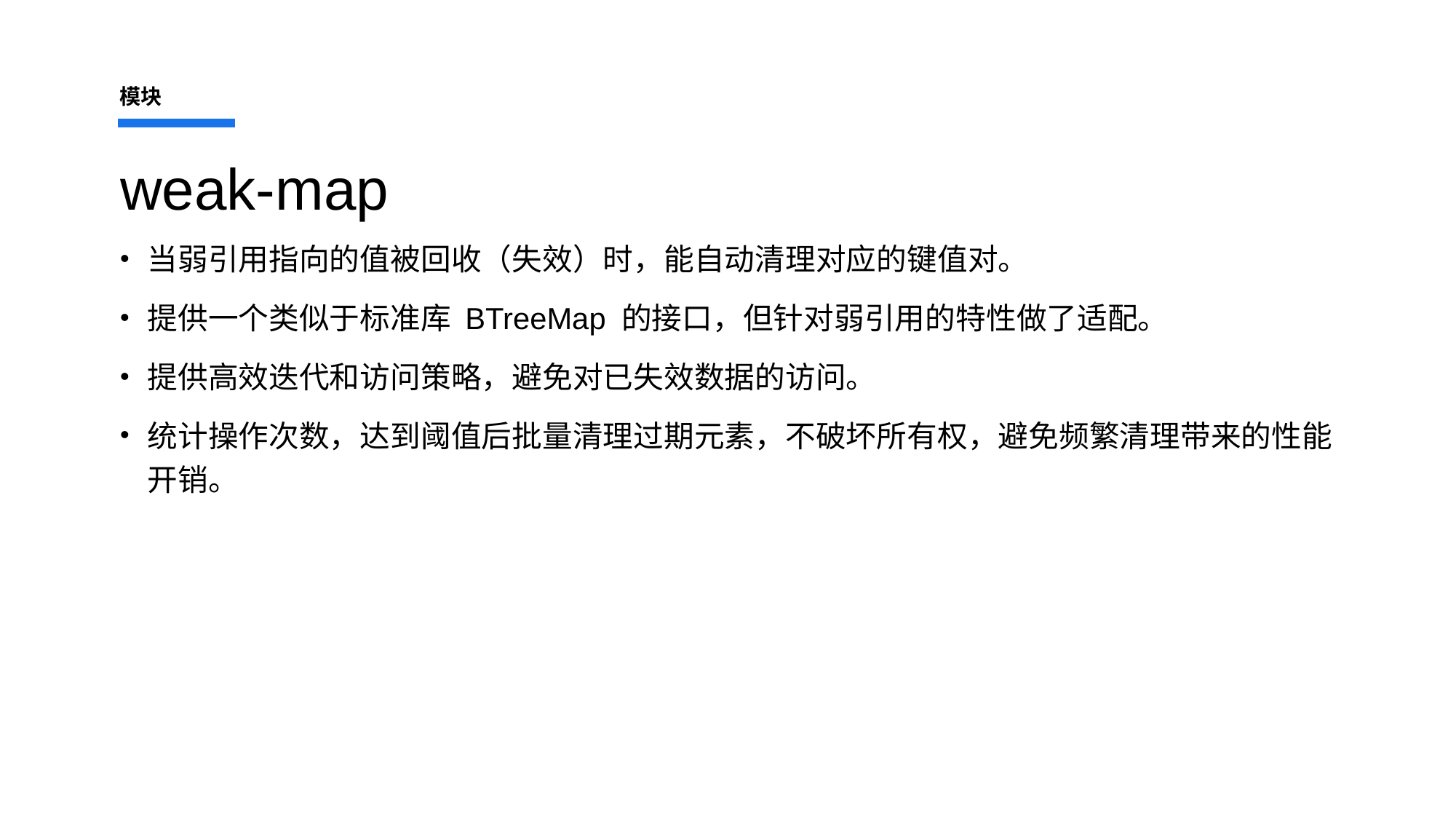

模块
# weak-map
当弱引用指向的值被回收（失效）时，能自动清理对应的键值对。
提供一个类似于标准库 BTreeMap 的接口，但针对弱引用的特性做了适配。
提供高效迭代和访问策略，避免对已失效数据的访问。
统计操作次数，达到阈值后批量清理过期元素，不破坏所有权，避免频繁清理带来的性能开销。
5